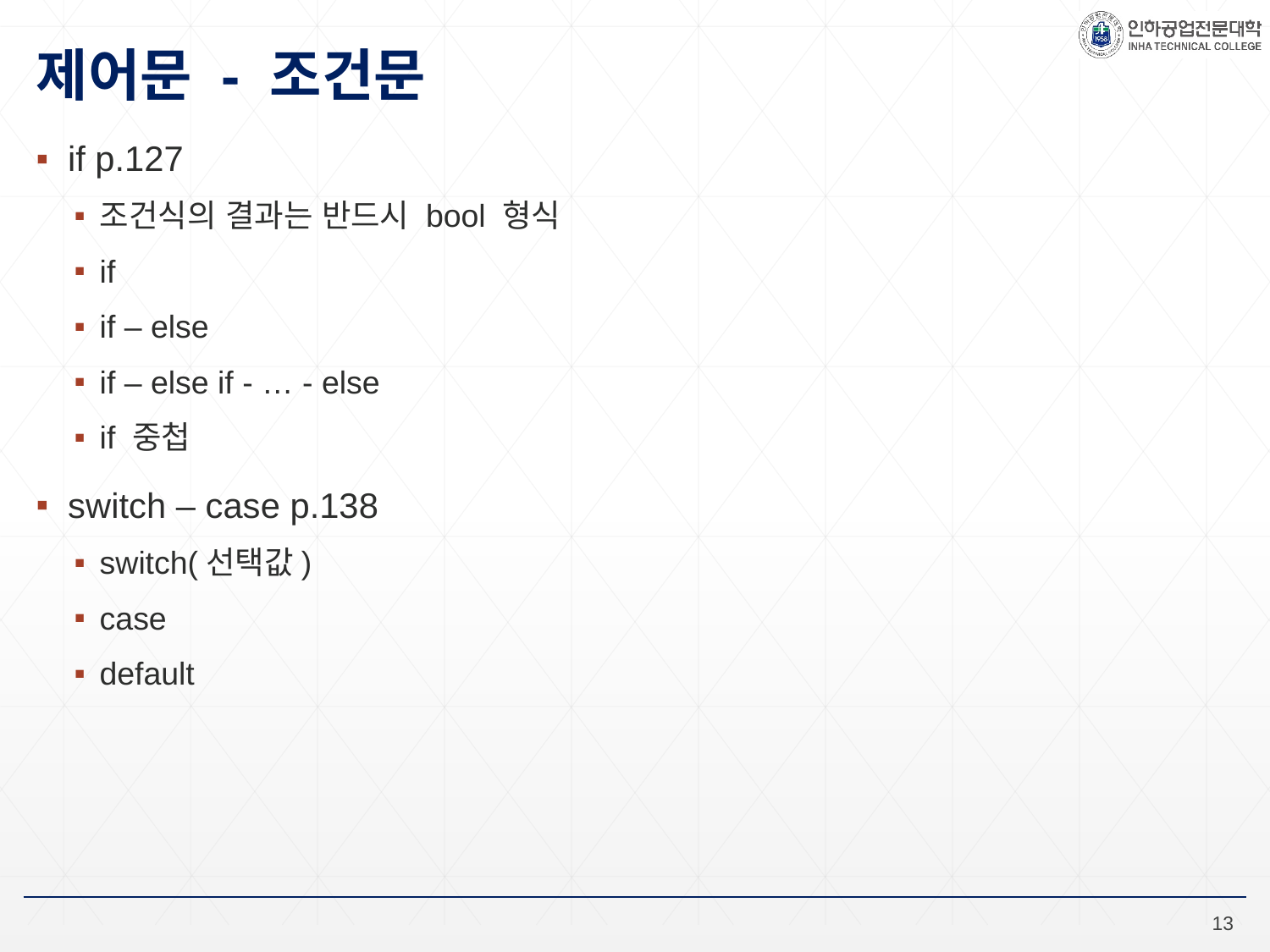

# 제어문 - 조건문
if p.127
조건식의 결과는 반드시 bool 형식
if
if – else
if – else if - … - else
if 중첩
switch – case p.138
switch(선택값)
case
default

13